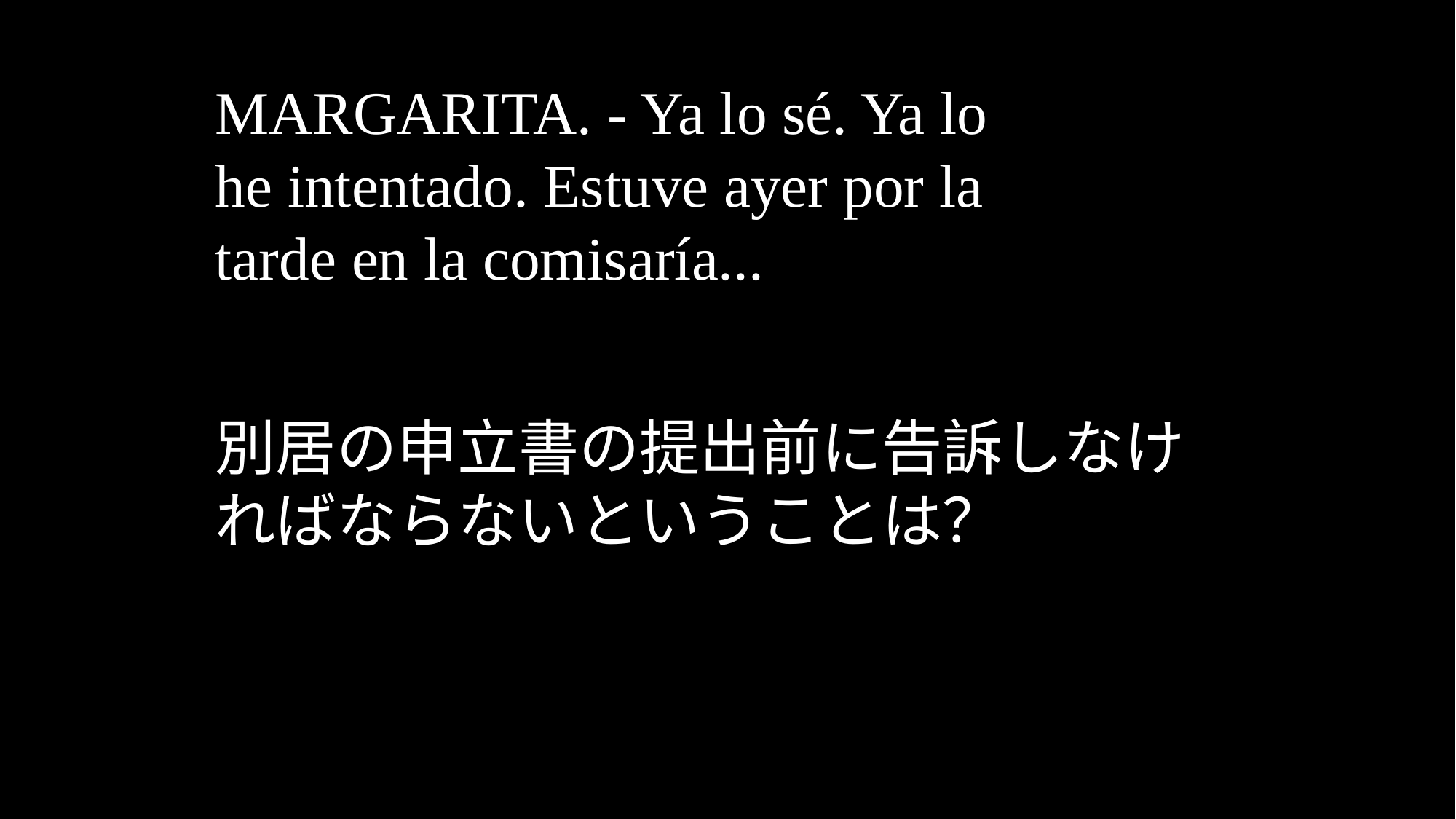

MARGARITA. - Ya lo sé. Ya lo he intentado. Estuve ayer por la tarde en la comisaría...

別居の申立書の提出前に告訴しなければならないということは？